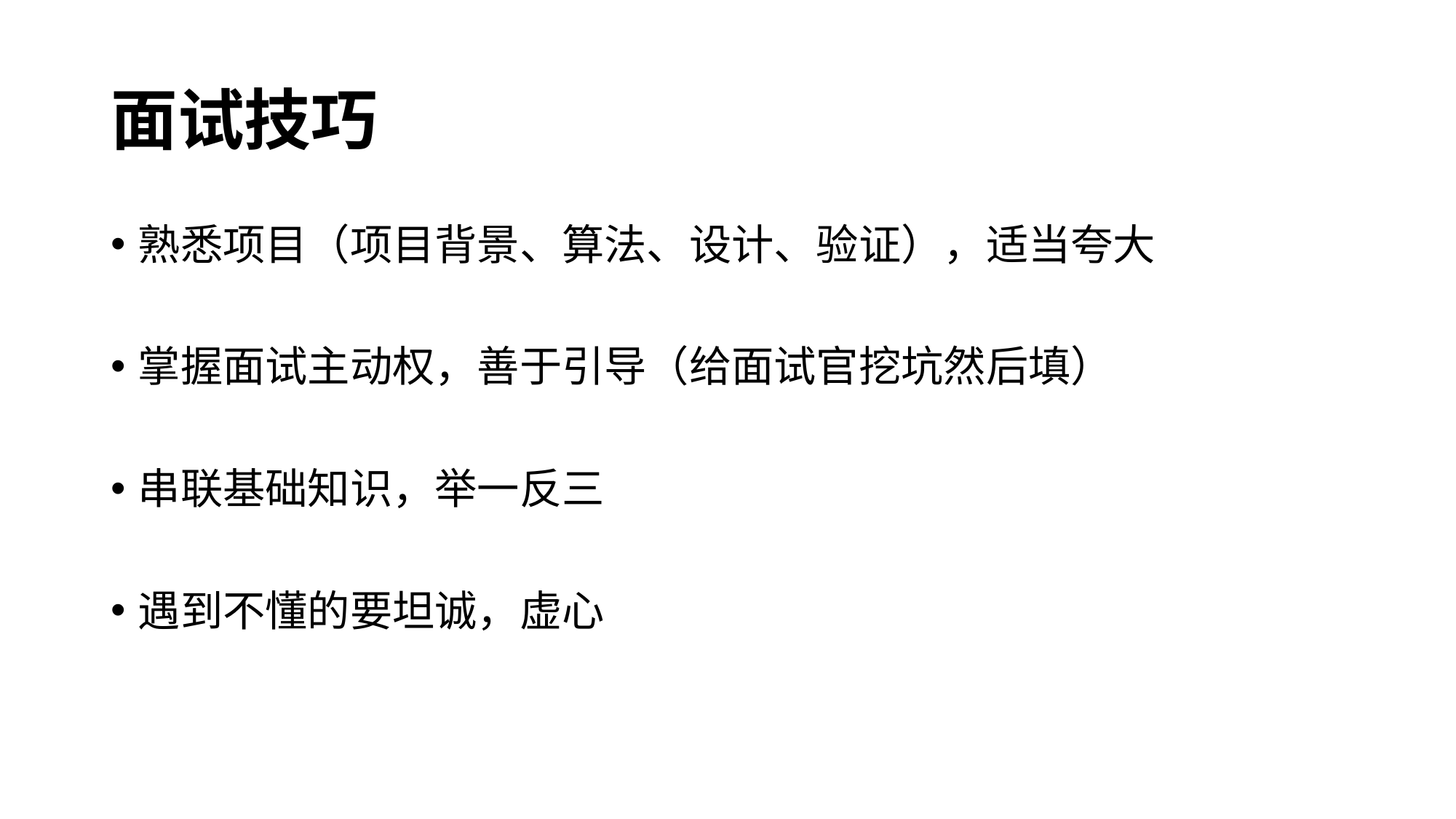

# 面试技巧
熟悉项目（项目背景、算法、设计、验证），适当夸大

掌握面试主动权，善于引导（给面试官挖坑然后填）

串联基础知识，举一反三

遇到不懂的要坦诚，虚心